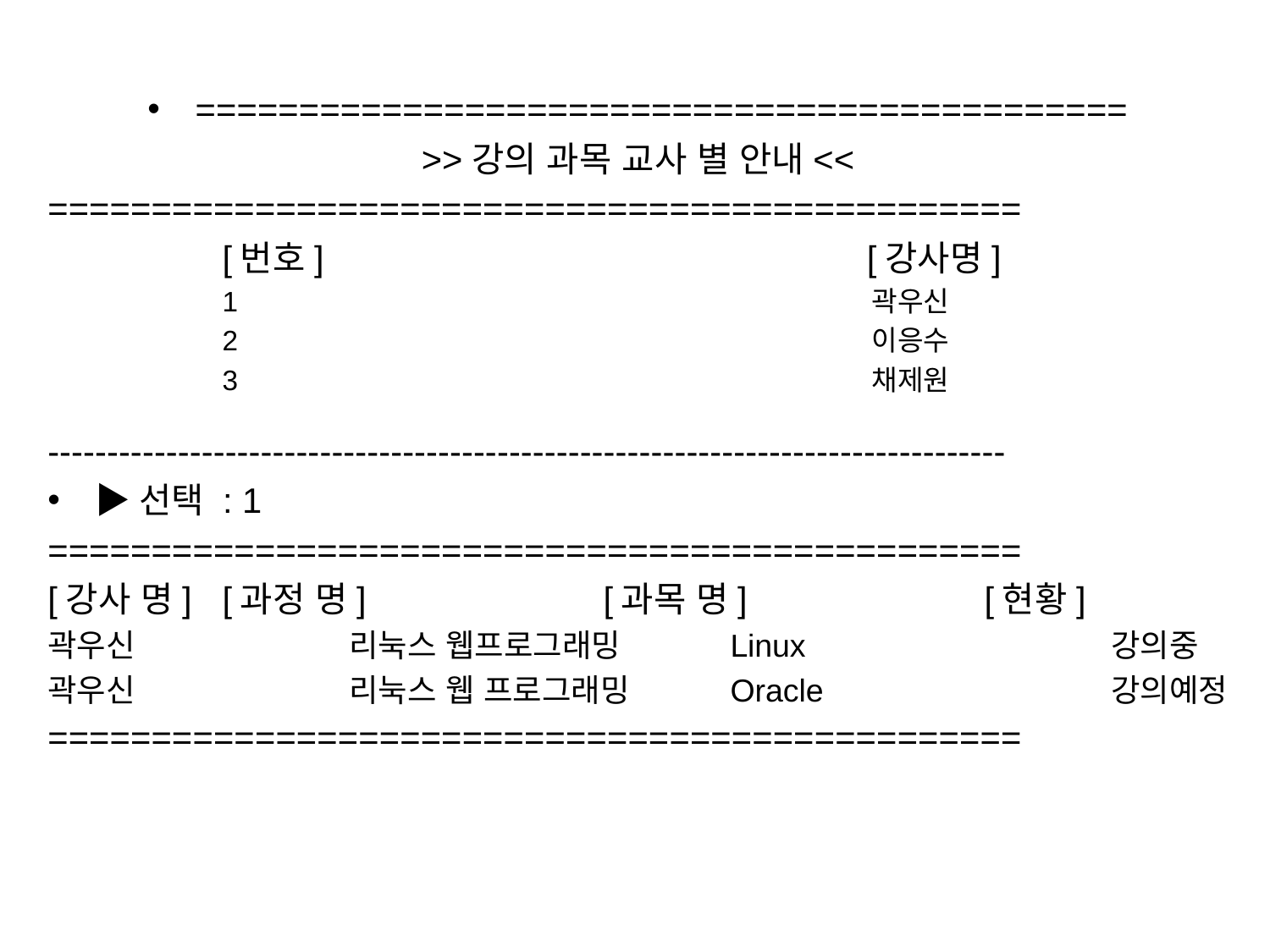

=============================================
>>강의 과목 교사 별 안내<<
===============================================
		[번호]			     	 	 [강사명]
		1				      	 곽우신
		2			       		 이응수
		3				       	 채제원
---------------------------------------------------------------------------------
▶선택 : 1
===============================================
[강사 명]	[과정 명]		[과목 명]		[현황]
곽우신		리눅스 웹프로그래밍	Linux			강의중
곽우신		리눅스 웹 프로그래밍	Oracle			강의예정
===============================================